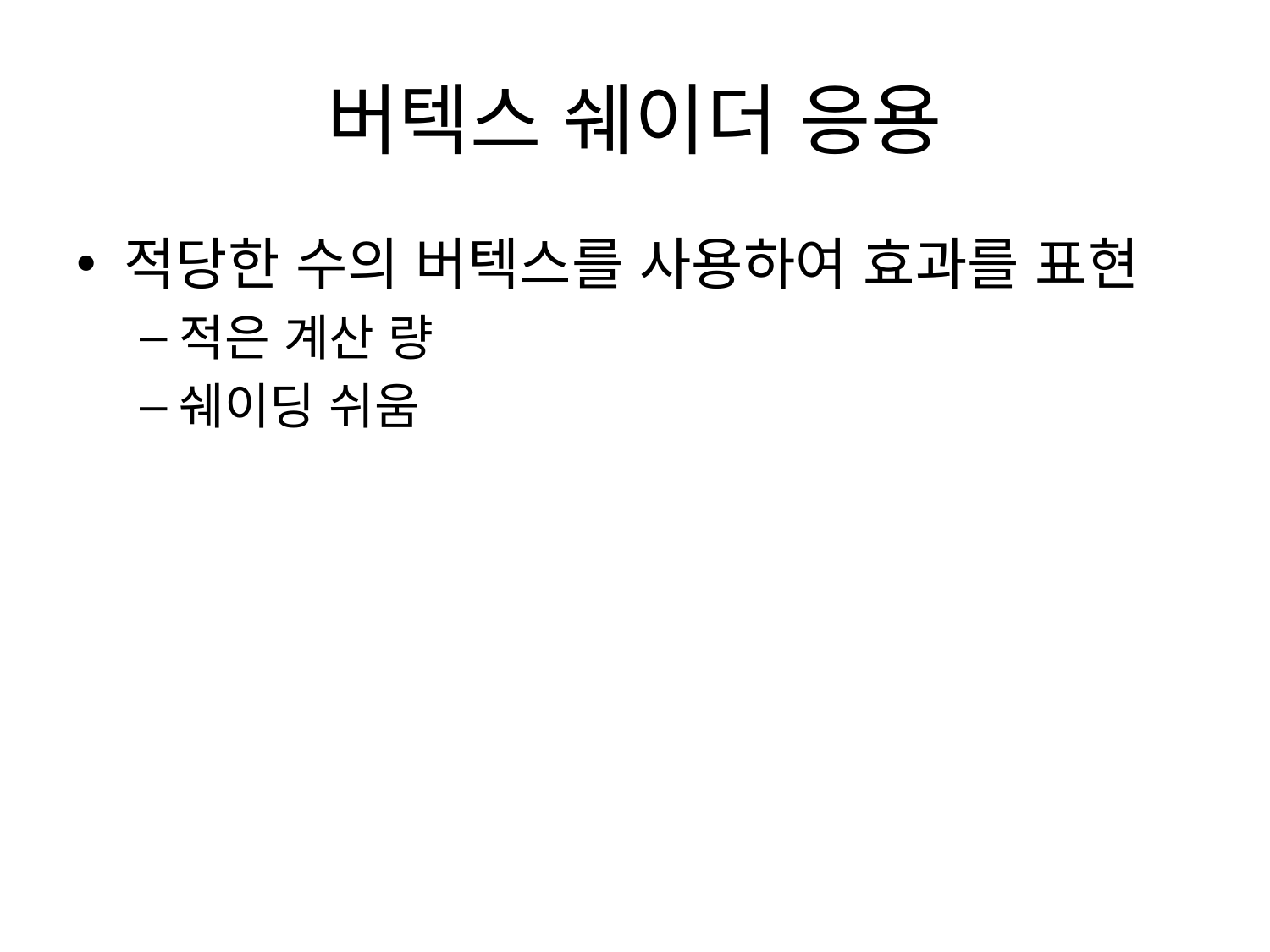

# 버텍스 쉐이더 응용
적당한 수의 버텍스를 사용하여 효과를 표현
적은 계산 량
쉐이딩 쉬움